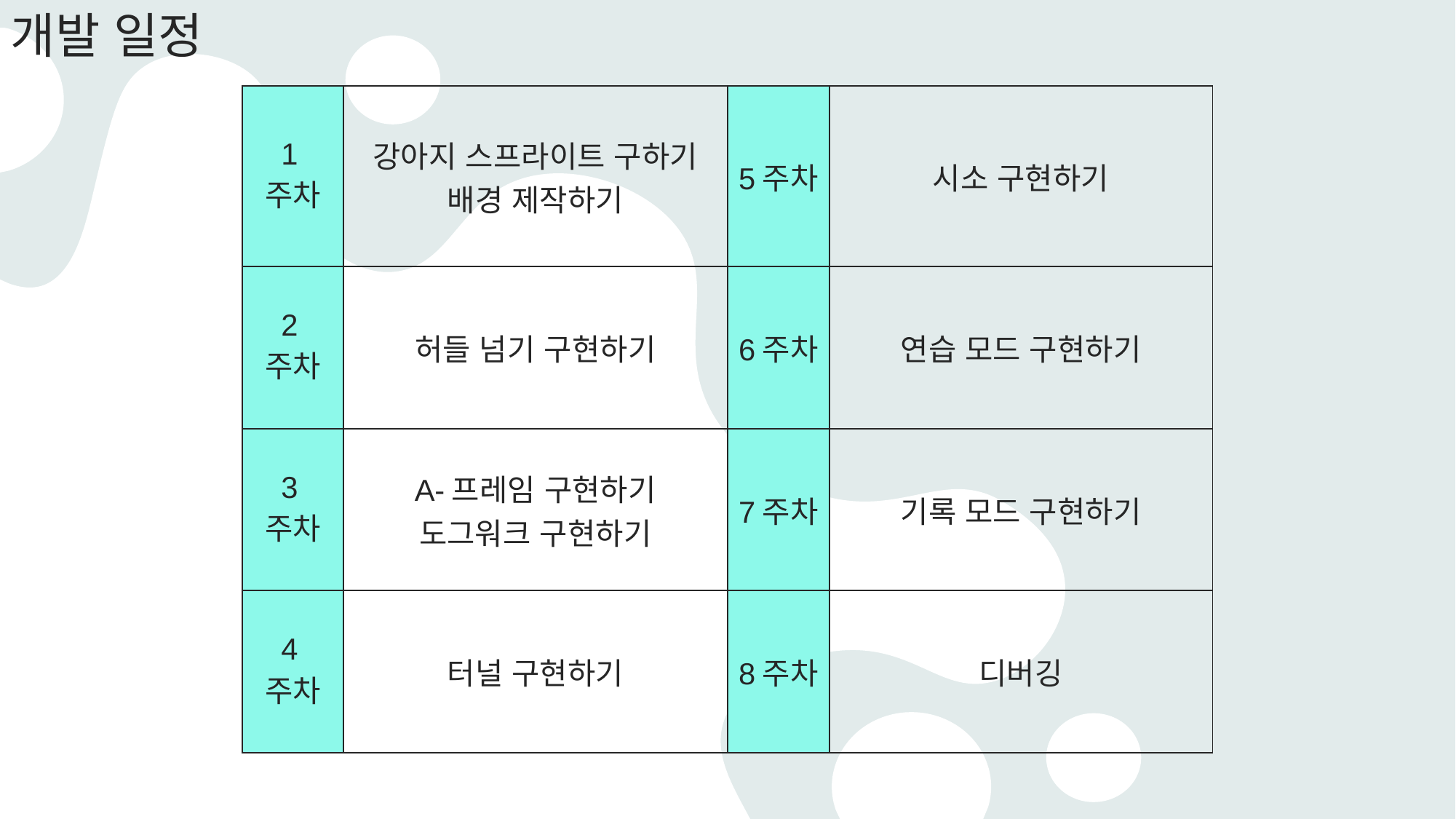

개발 일정
| 1주차 | 강아지 스프라이트 구하기 배경 제작하기 | 5주차 | 시소 구현하기 |
| --- | --- | --- | --- |
| 2주차 | 허들 넘기 구현하기 | 6주차 | 연습 모드 구현하기 |
| 3주차 | A-프레임 구현하기 도그워크 구현하기 | 7주차 | 기록 모드 구현하기 |
| 4주차 | 터널 구현하기 | 8주차 | 디버깅 |